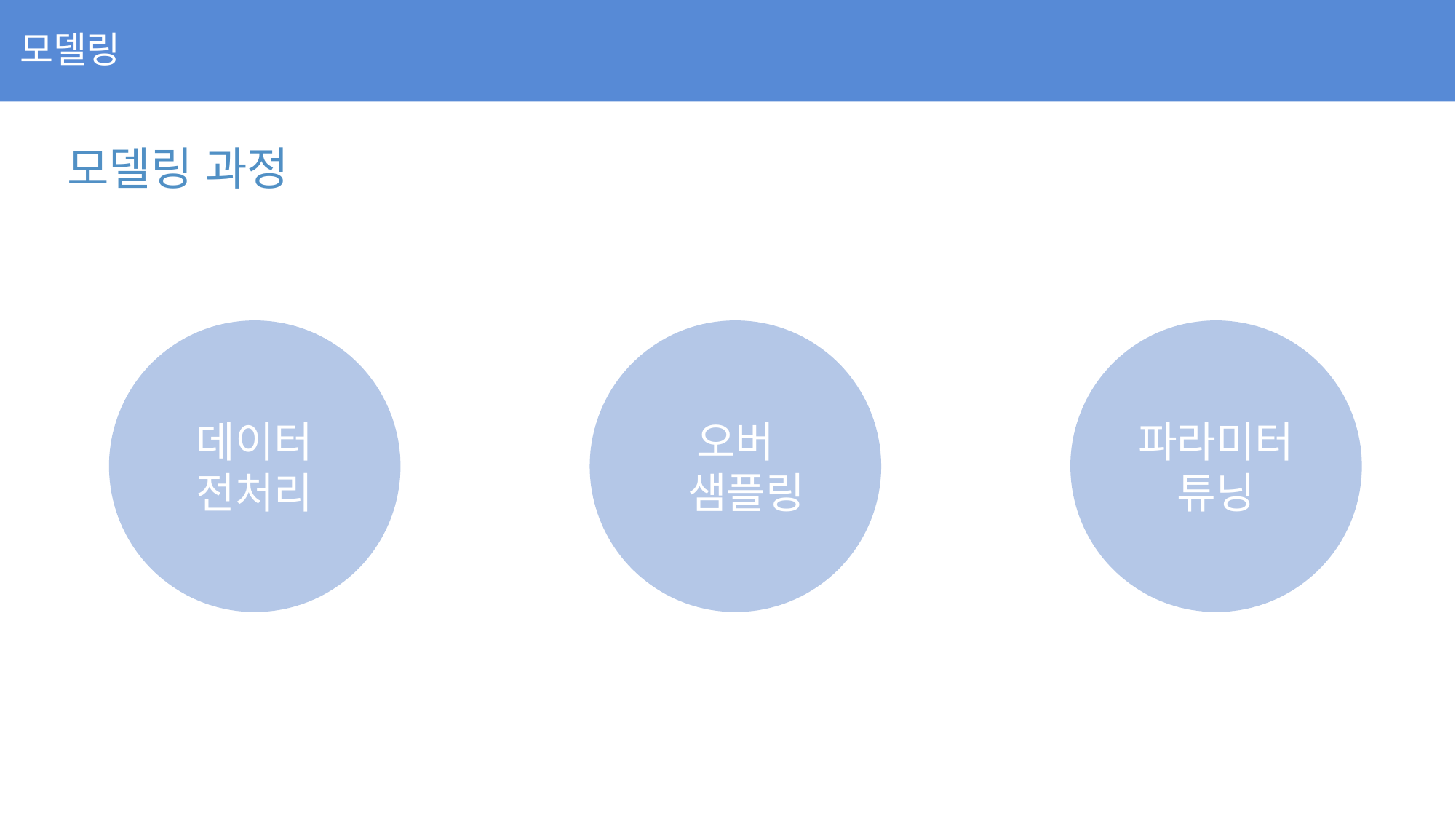

모델링
모델링 과정
데이터
전처리
오버
 샘플링
파라미터 튜닝